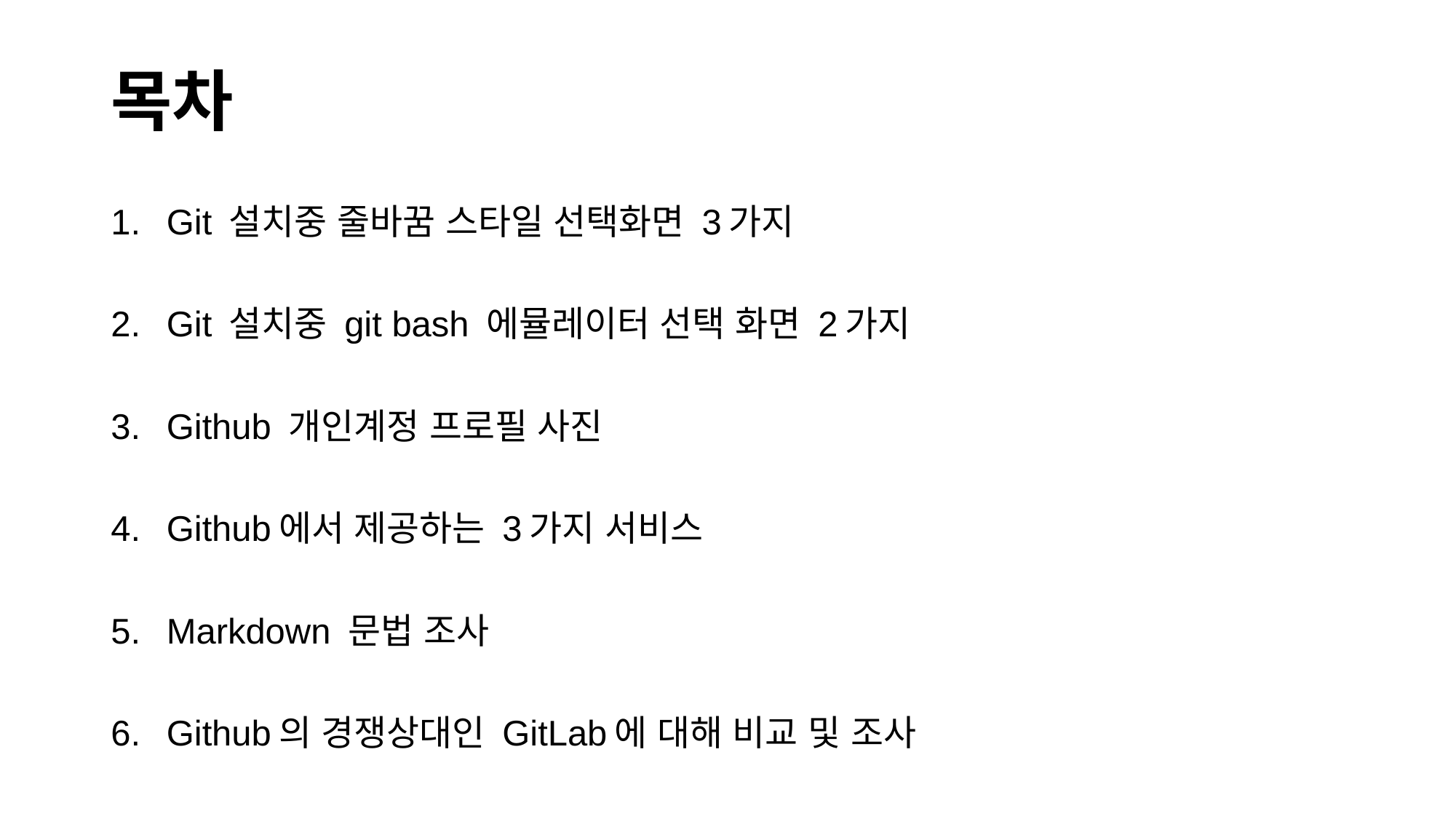

# 목차
Git 설치중 줄바꿈 스타일 선택화면 3가지

Git 설치중 git bash 에뮬레이터 선택 화면 2가지

Github 개인계정 프로필 사진

Github에서 제공하는 3가지 서비스

Markdown 문법 조사

Github의 경쟁상대인 GitLab에 대해 비교 및 조사